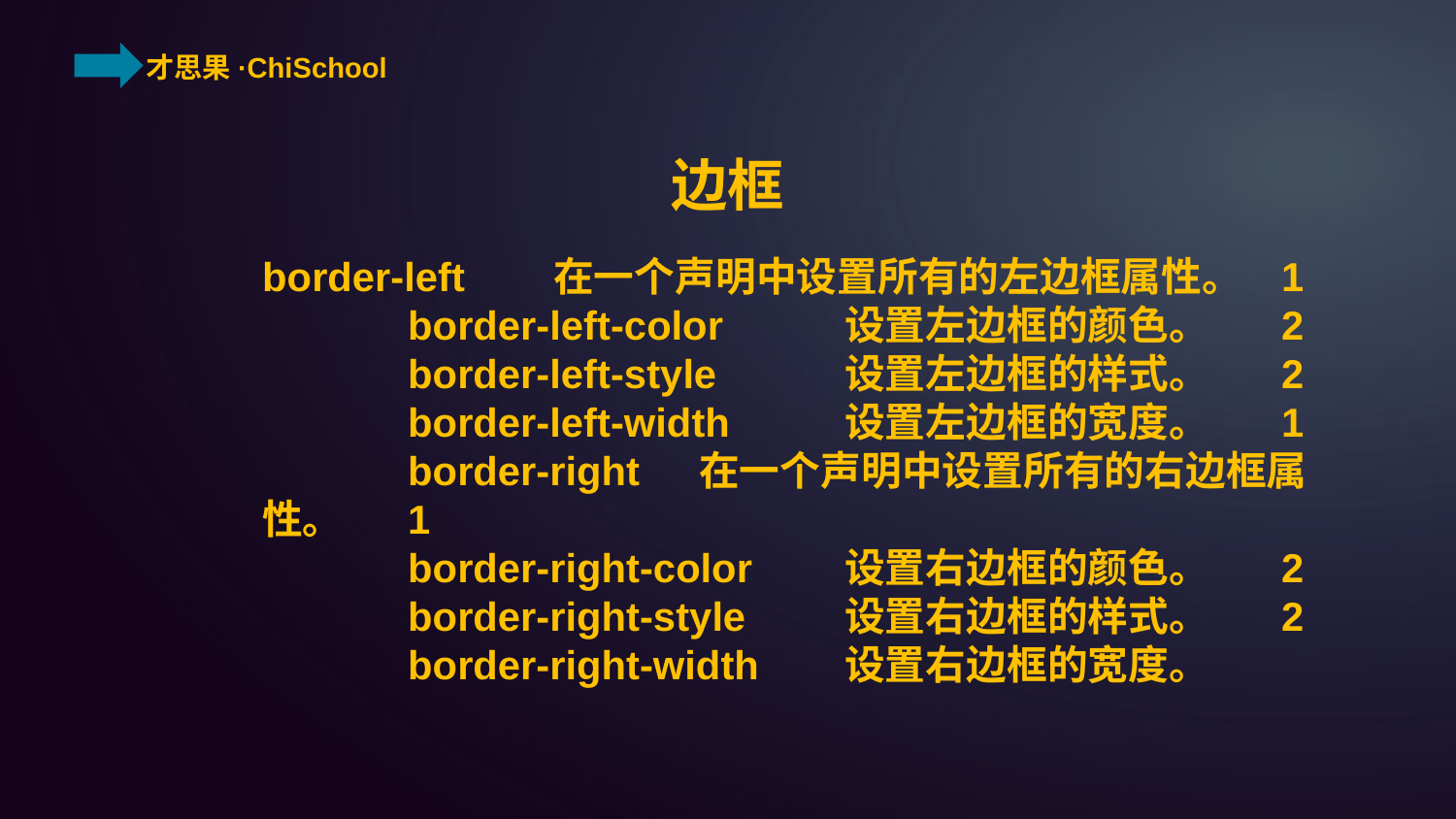

边框

border-left	在一个声明中设置所有的左边框属性。	1
	border-left-color	设置左边框的颜色。	2
	border-left-style	设置左边框的样式。	2
	border-left-width	设置左边框的宽度。	1
	border-right	在一个声明中设置所有的右边框属性。	1
	border-right-color	设置右边框的颜色。	2
	border-right-style	设置右边框的样式。	2
	border-right-width	设置右边框的宽度。